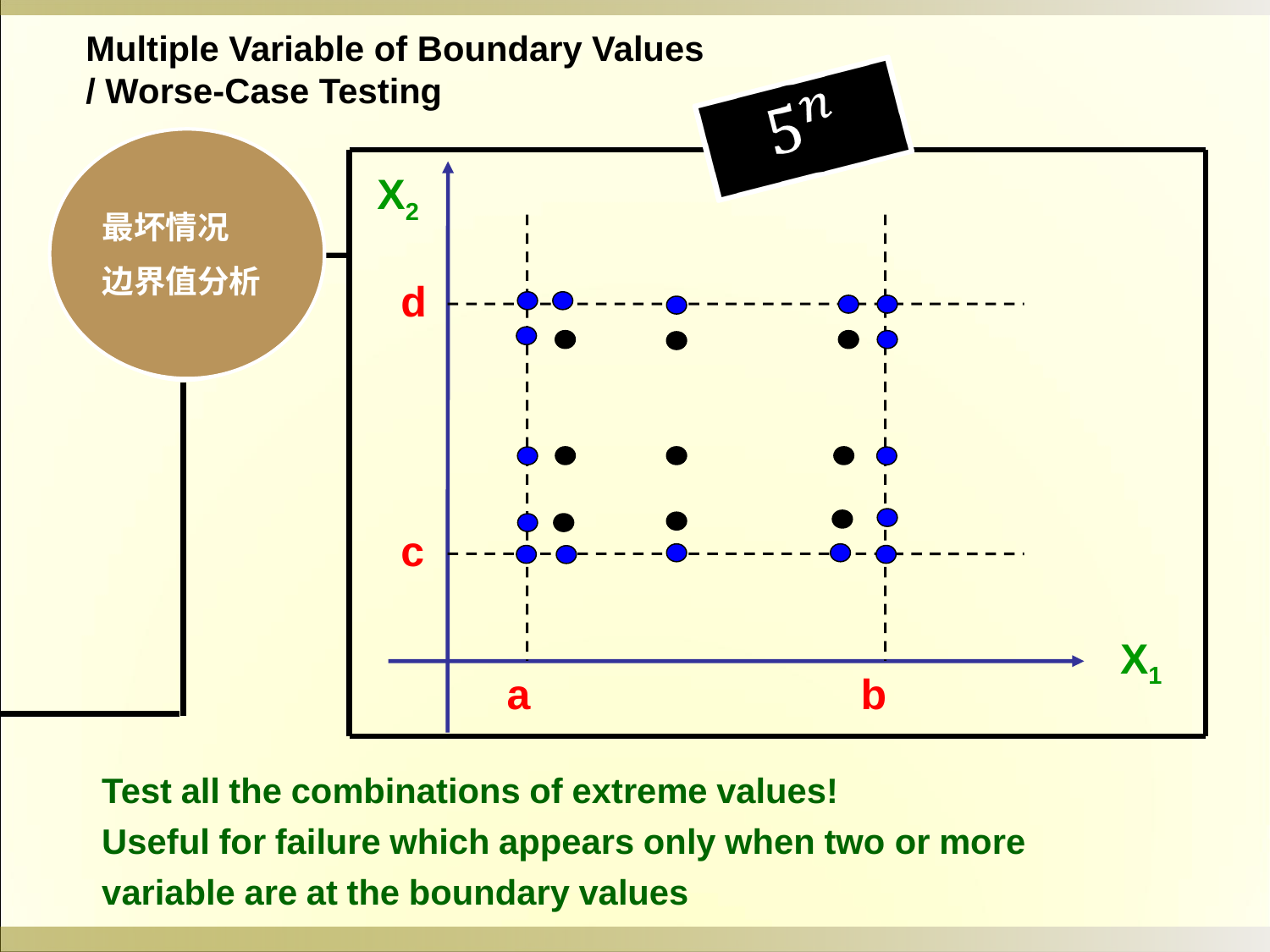

Multiple Variable of Boundary Values
/ Worse-Case Testing

最坏情况
边界值分析
最坏情况测试
X2

d

c

X1

a
b
Test all the combinations of extreme values!
Useful for failure which appears only when two or more variable are at the boundary values